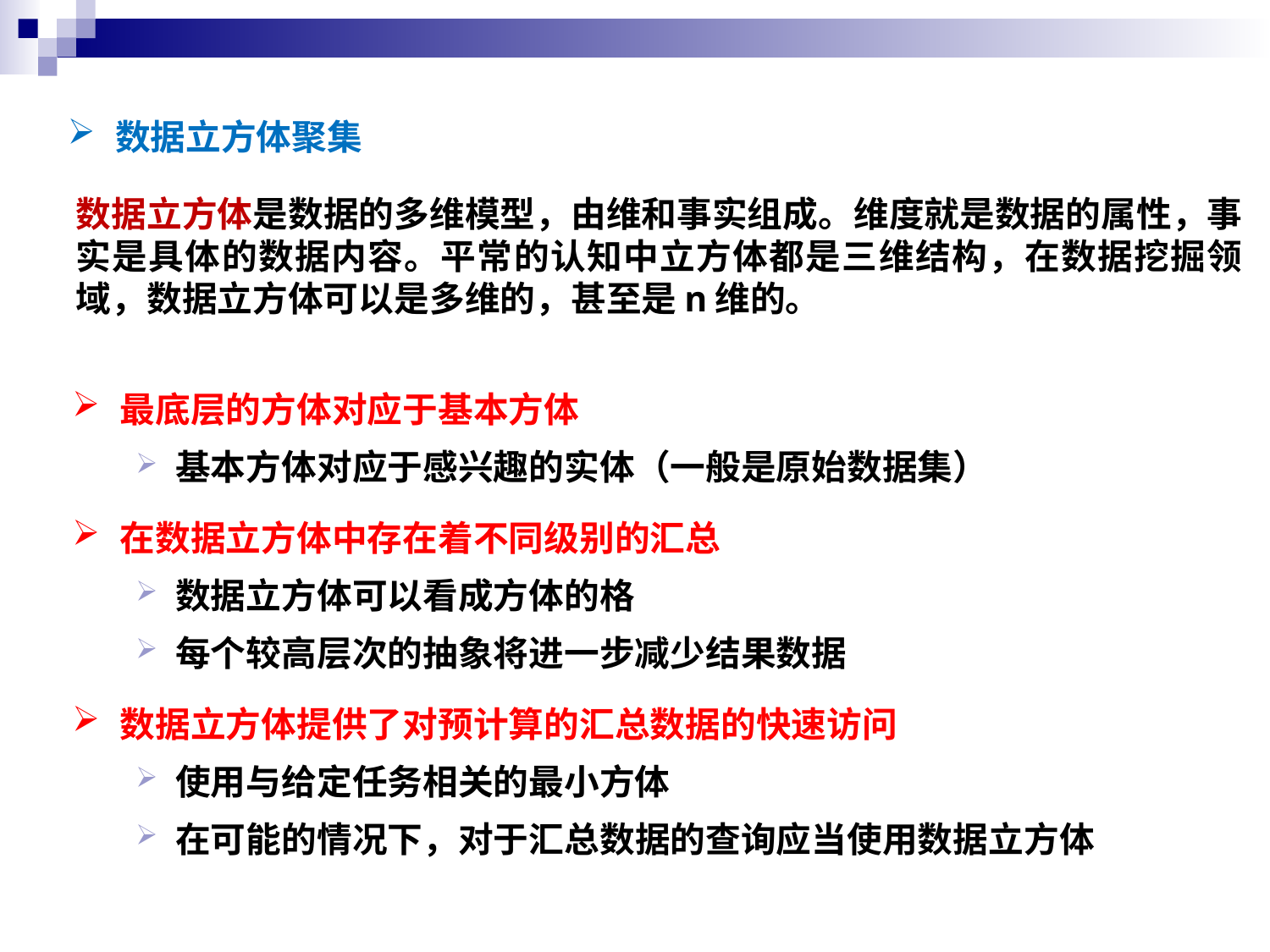

数据立方体聚集
数据立方体是数据的多维模型，由维和事实组成。维度就是数据的属性，事实是具体的数据内容。平常的认知中立方体都是三维结构，在数据挖掘领域，数据立方体可以是多维的，甚至是n维的。
最底层的方体对应于基本方体
基本方体对应于感兴趣的实体（一般是原始数据集）
在数据立方体中存在着不同级别的汇总
数据立方体可以看成方体的格
每个较高层次的抽象将进一步减少结果数据
数据立方体提供了对预计算的汇总数据的快速访问
使用与给定任务相关的最小方体
在可能的情况下，对于汇总数据的查询应当使用数据立方体